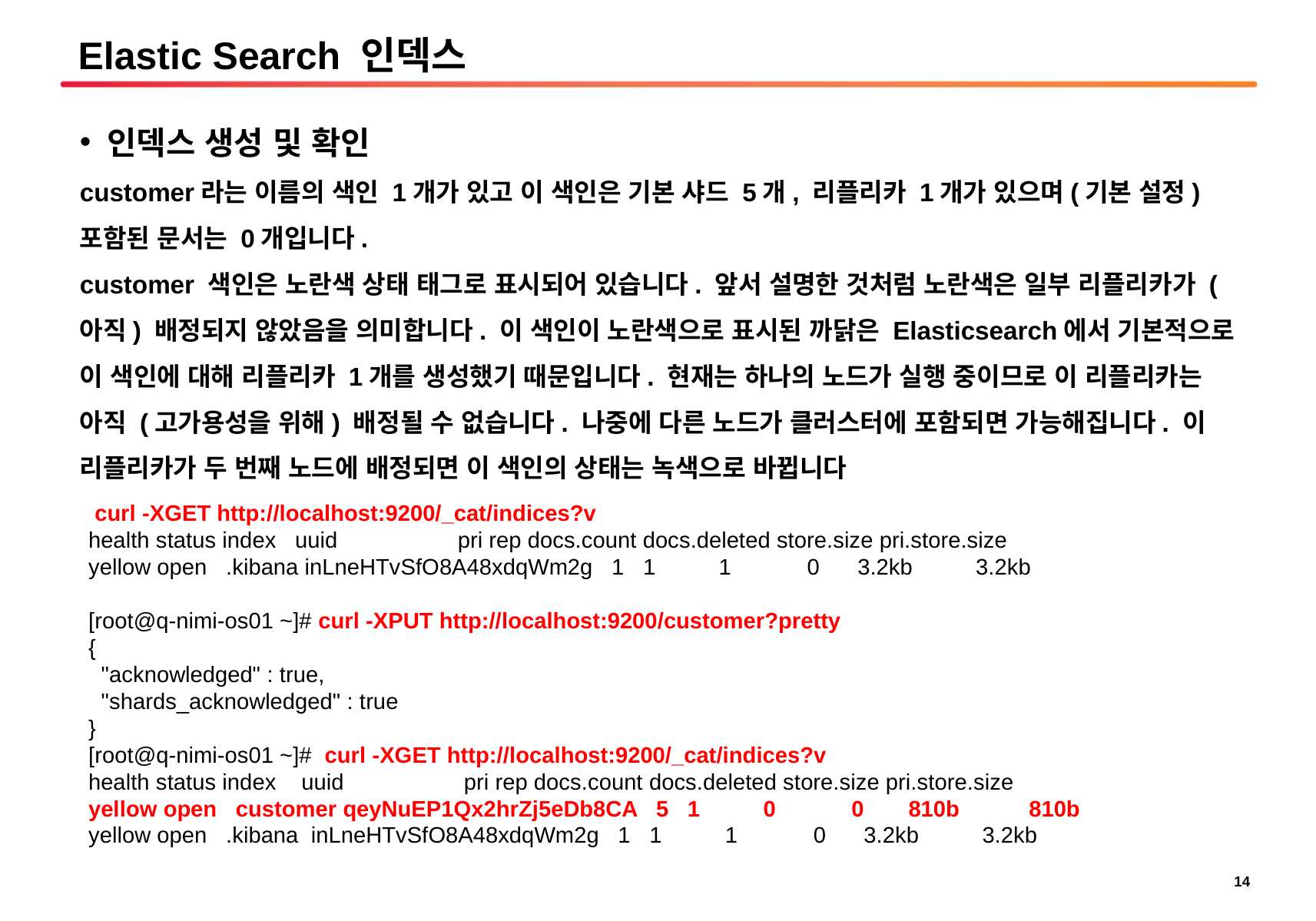

# Elastic Search 인덱스

인덱스 생성 및 확인
customer라는 이름의 색인 1개가 있고 이 색인은 기본 샤드 5개, 리플리카 1개가 있으며(기본 설정) 포함된 문서는 0개입니다.
customer 색인은 노란색 상태 태그로 표시되어 있습니다. 앞서 설명한 것처럼 노란색은 일부 리플리카가 (아직) 배정되지 않았음을 의미합니다. 이 색인이 노란색으로 표시된 까닭은 Elasticsearch에서 기본적으로 이 색인에 대해 리플리카 1개를 생성했기 때문입니다. 현재는 하나의 노드가 실행 중이므로 이 리플리카는 아직 (고가용성을 위해) 배정될 수 없습니다. 나중에 다른 노드가 클러스터에 포함되면 가능해집니다. 이 리플리카가 두 번째 노드에 배정되면 이 색인의 상태는 녹색으로 바뀝니다
 curl -XGET http://localhost:9200/_cat/indices?v
health status index   uuid                   pri rep docs.count docs.deleted store.size pri.store.size
yellow open   .kibana inLneHTvSfO8A48xdqWm2g   1   1          1            0      3.2kb          3.2kb

[root@q-nimi-os01 ~]# curl -XPUT http://localhost:9200/customer?pretty
{
  "acknowledged" : true,
  "shards_acknowledged" : true
}
[root@q-nimi-os01 ~]#  curl -XGET http://localhost:9200/_cat/indices?v
health status index    uuid                   pri rep docs.count docs.deleted store.size pri.store.size
yellow open   customer qeyNuEP1Qx2hrZj5eDb8CA   5   1          0            0       810b           810b
yellow open   .kibana  inLneHTvSfO8A48xdqWm2g   1   1          1            0      3.2kb          3.2kb